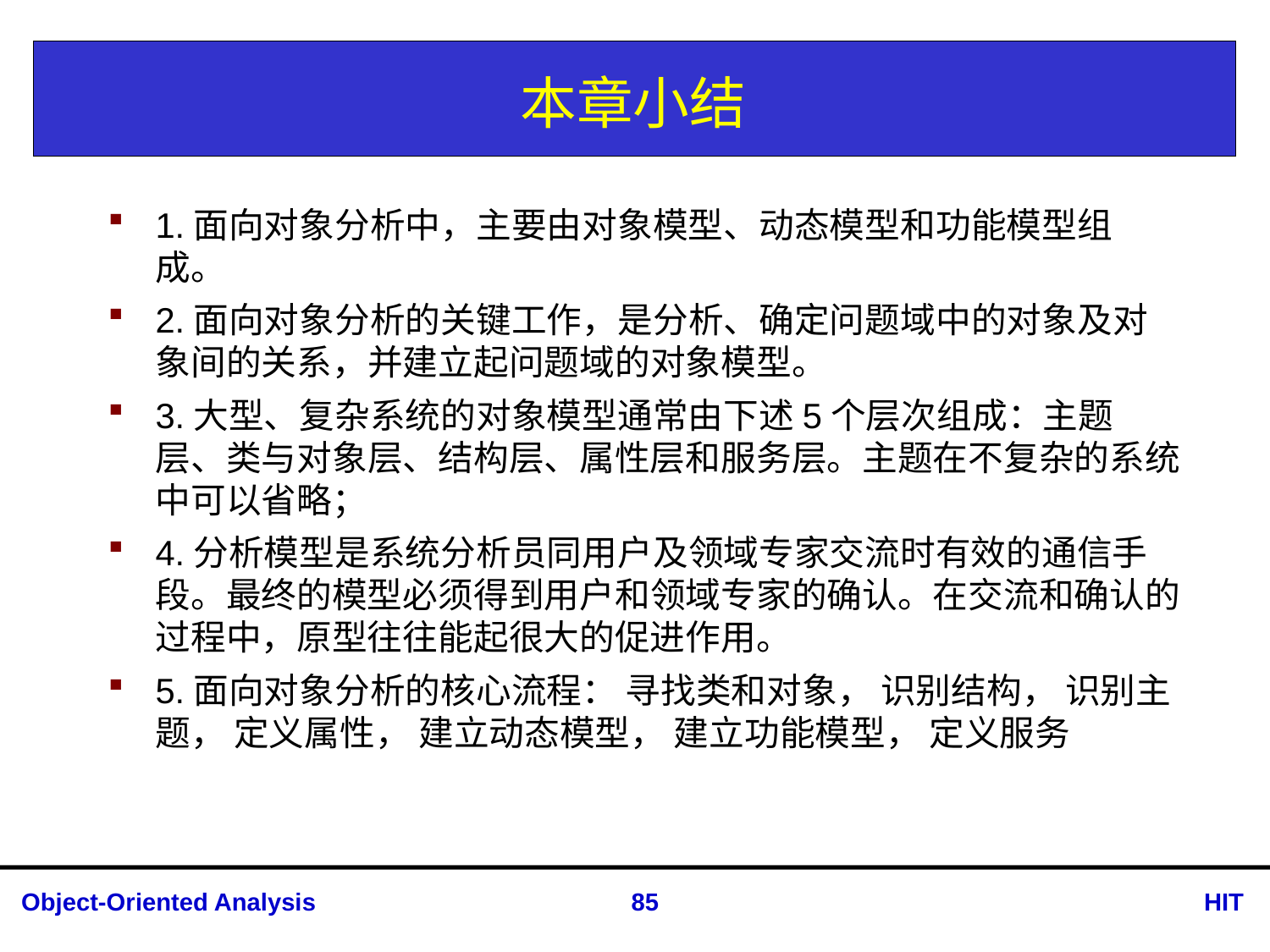

# 本章小结
1.面向对象分析中，主要由对象模型、动态模型和功能模型组成。
2.面向对象分析的关键工作，是分析、确定问题域中的对象及对象间的关系，并建立起问题域的对象模型。
3.大型、复杂系统的对象模型通常由下述5个层次组成：主题层、类与对象层、结构层、属性层和服务层。主题在不复杂的系统中可以省略；
4.分析模型是系统分析员同用户及领域专家交流时有效的通信手段。最终的模型必须得到用户和领域专家的确认。在交流和确认的过程中，原型往往能起很大的促进作用。
5.面向对象分析的核心流程： 寻找类和对象， 识别结构， 识别主题， 定义属性， 建立动态模型， 建立功能模型， 定义服务